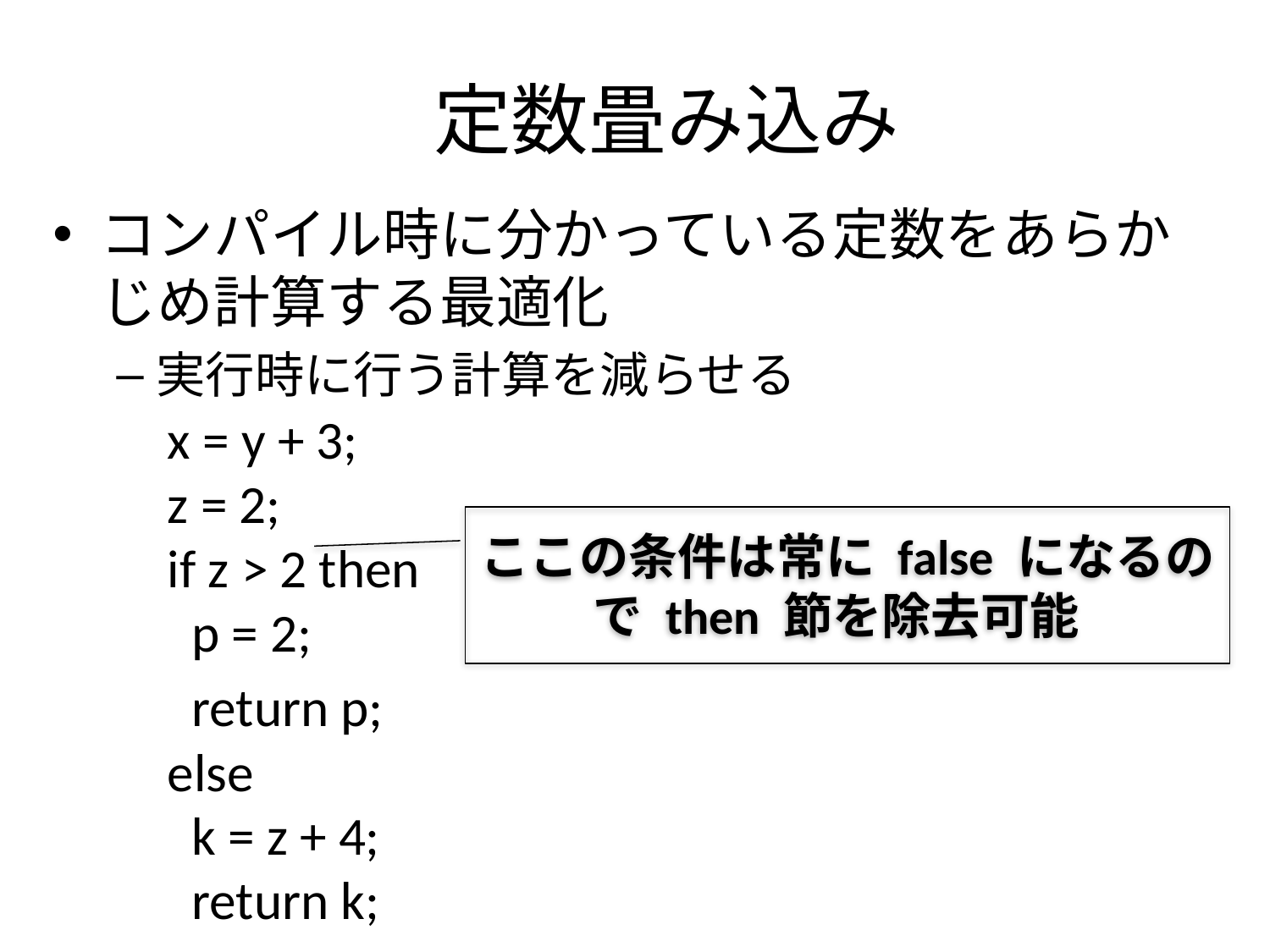

# 定数畳み込み
コンパイル時に分かっている定数をあらかじめ計算する最適化
実行時に行う計算を減らせる
x = y + 3;
z = 2;
if z > 2 then
  p = 2;
  return p;
else
  k = z + 4;
  return k;
ここの条件は常に false になるので then 節を除去可能